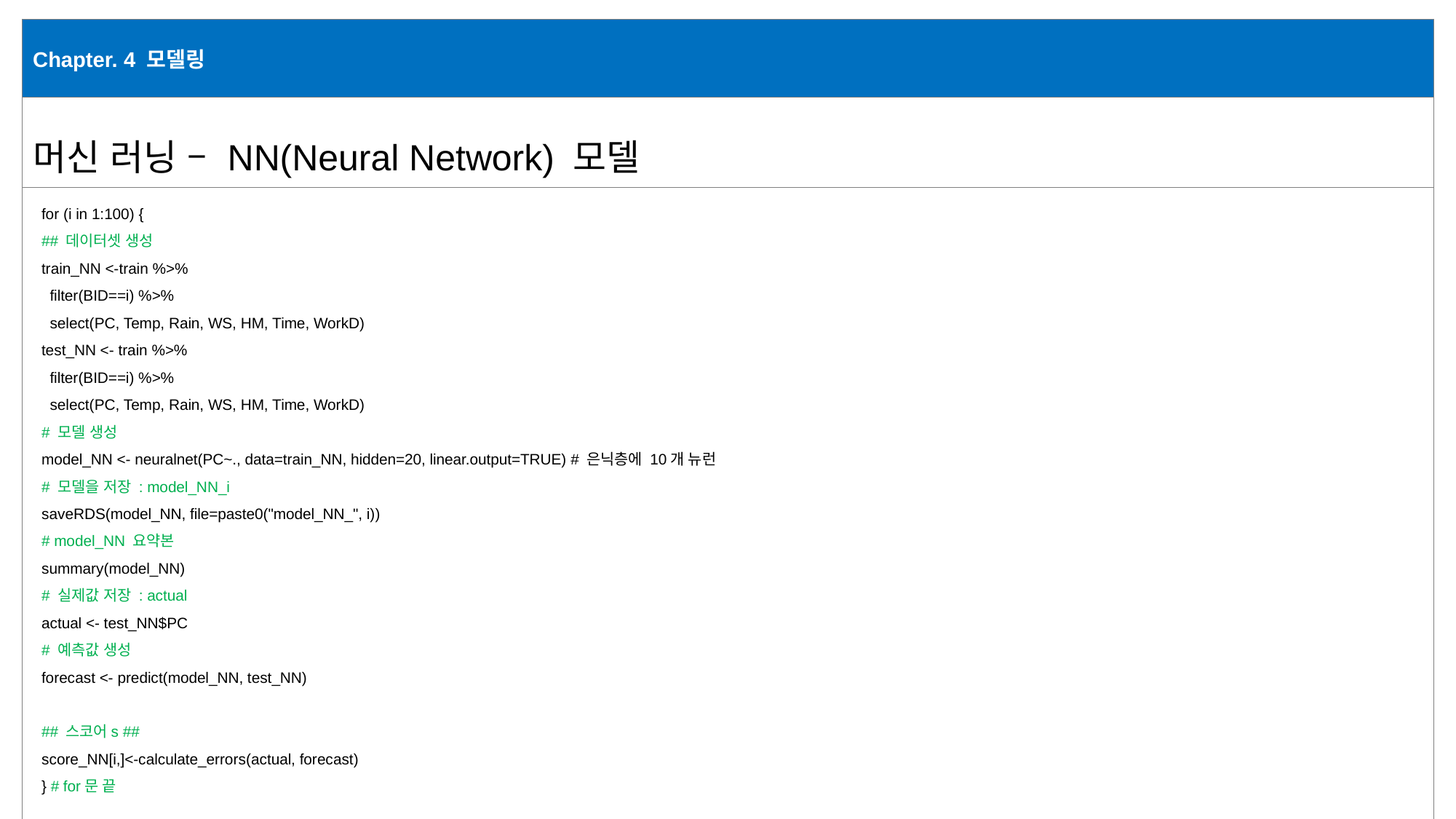

| Chapter. 4 모델링 |
| --- |
| 머신 러닝 – NN(Neural Network) 모델 |
|  |
for (i in 1:100) {
## 데이터셋 생성
train_NN <-train %>%
  filter(BID==i) %>%
  select(PC, Temp, Rain, WS, HM, Time, WorkD)
test_NN <- train %>%
  filter(BID==i) %>%
  select(PC, Temp, Rain, WS, HM, Time, WorkD)
# 모델 생성
model_NN <- neuralnet(PC~., data=train_NN, hidden=20, linear.output=TRUE) # 은닉층에 10개 뉴런
# 모델을 저장 : model_NN_i
saveRDS(model_NN, file=paste0("model_NN_", i))
# model_NN 요약본
summary(model_NN)
# 실제값 저장 : actual
actual <- test_NN$PC
# 예측값 생성
forecast <- predict(model_NN, test_NN)

## 스코어s ##
score_NN[i,]<-calculate_errors(actual, forecast)
} # for문 끝